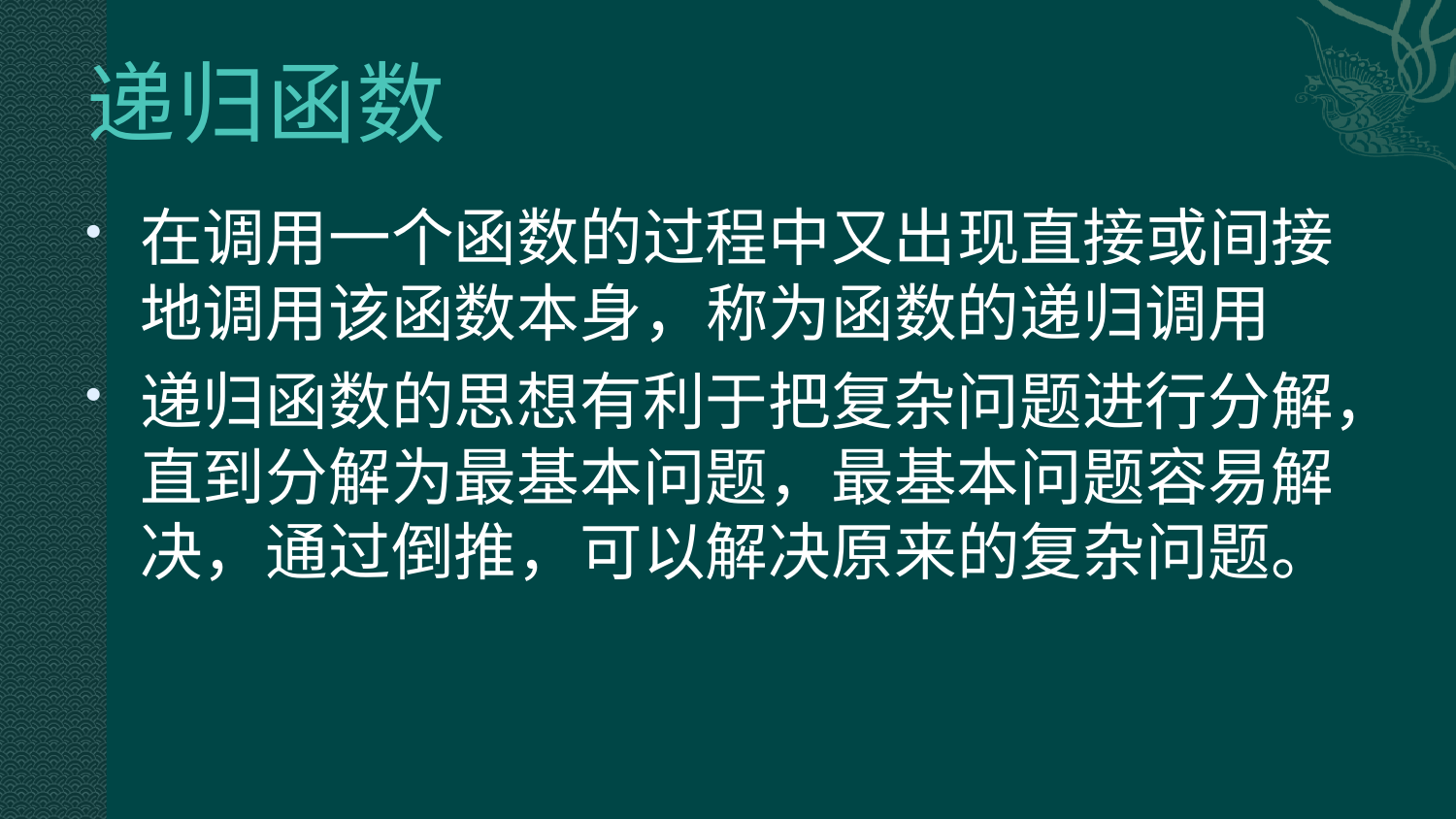

# 递归函数
在调用一个函数的过程中又出现直接或间接地调用该函数本身，称为函数的递归调用
递归函数的思想有利于把复杂问题进行分解，直到分解为最基本问题，最基本问题容易解决，通过倒推，可以解决原来的复杂问题。